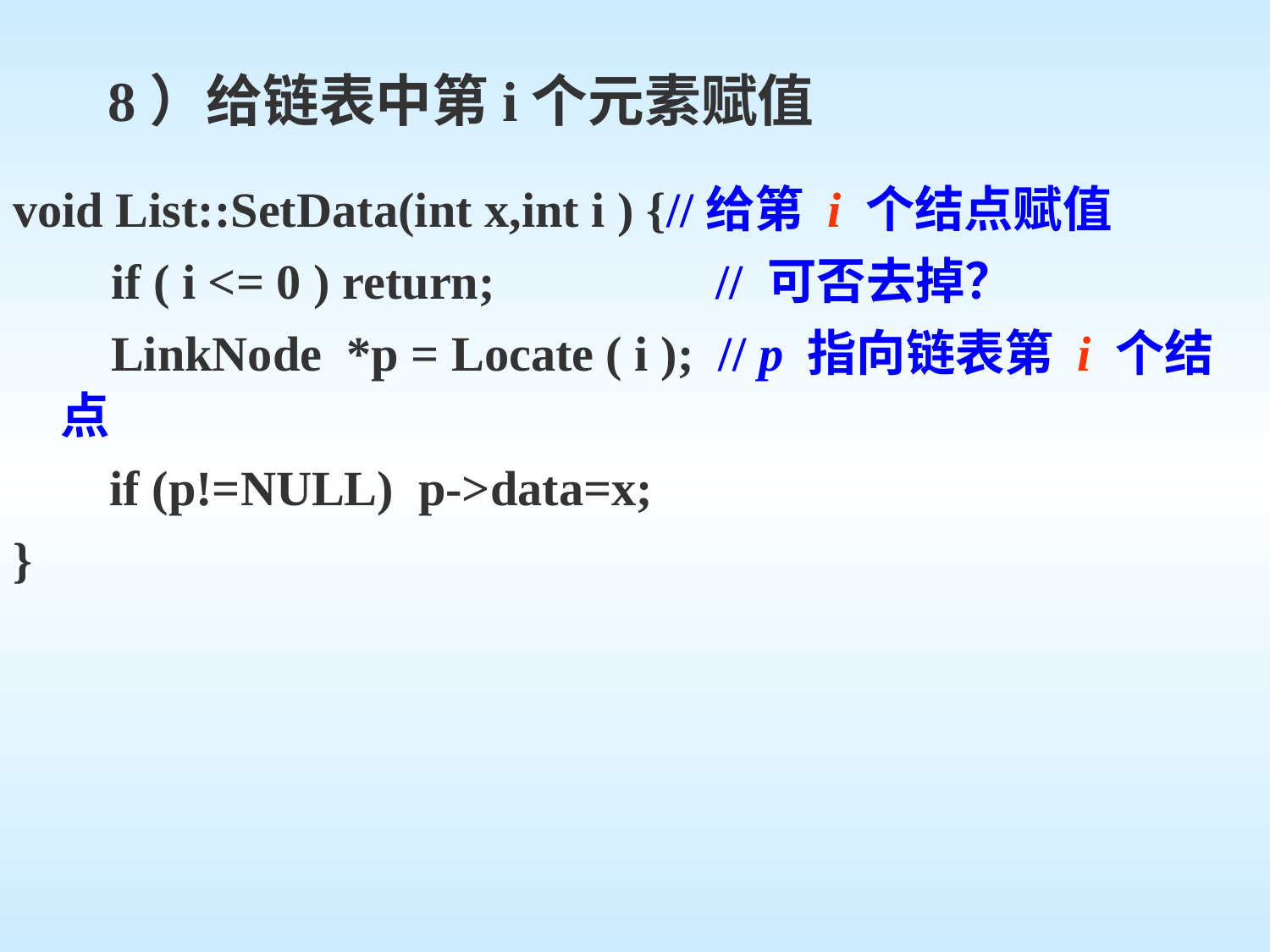

8）给链表中第i个元素赋值
void List::SetData(int x,int i ) {//给第 i 个结点赋值
        if ( i <= 0 ) return;                  // 可否去掉？
        LinkNode  *p = Locate ( i );  // p 指向链表第 i 个结点
	    if (p!=NULL)  p->data=x;
}